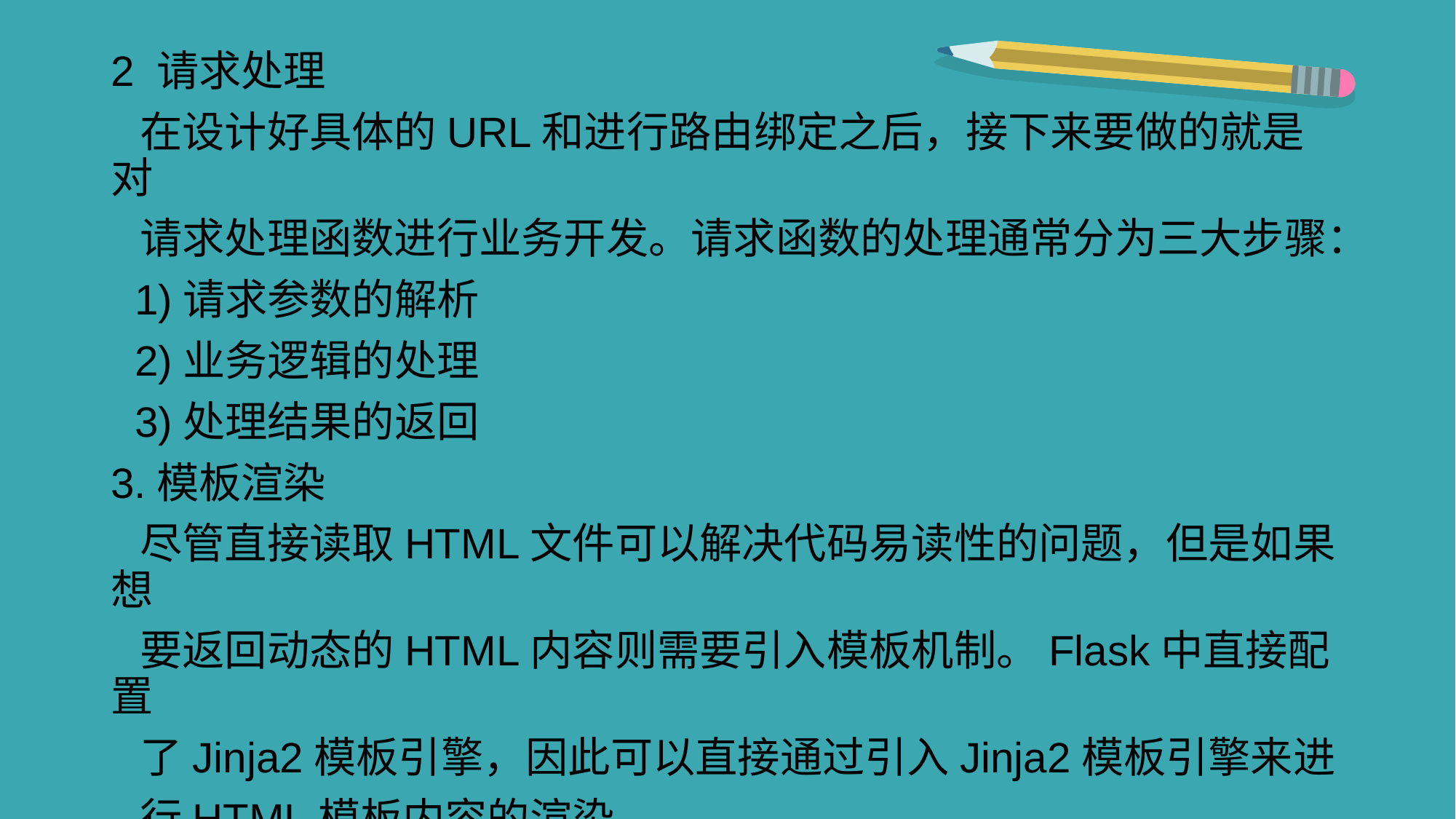

2 请求处理
  在设计好具体的URL和进行路由绑定之后，接下来要做的就是对
  请求处理函数进行业务开发。请求函数的处理通常分为三大步骤：
  1)请求参数的解析
  2)业务逻辑的处理
  3)处理结果的返回
3.模板渲染
  尽管直接读取HTML文件可以解决代码易读性的问题，但是如果想
  要返回动态的HTML内容则需要引入模板机制。Flask中直接配置
  了Jinja2模板引擎，因此可以直接通过引入Jinja2模板引擎来进
  行HTML模板内容的渲染。